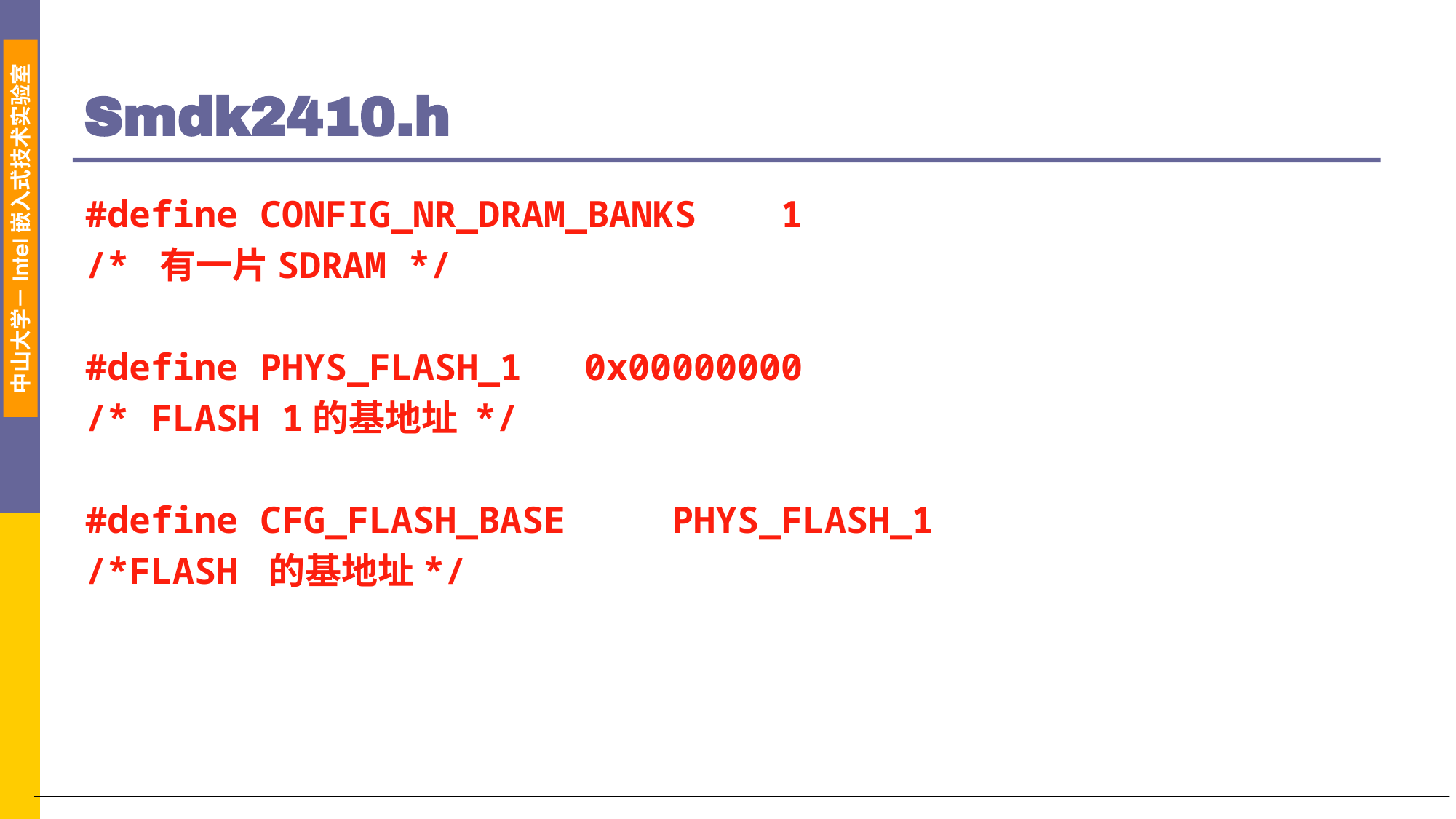

# Smdk2410.h
#define CONFIG_NR_DRAM_BANKS	1
/* 有一片SDRAM */

#define PHYS_FLASH_1	 0x00000000
/* FLASH 1的基地址 */

#define CFG_FLASH_BASE	PHYS_FLASH_1
/*FLASH 的基地址*/